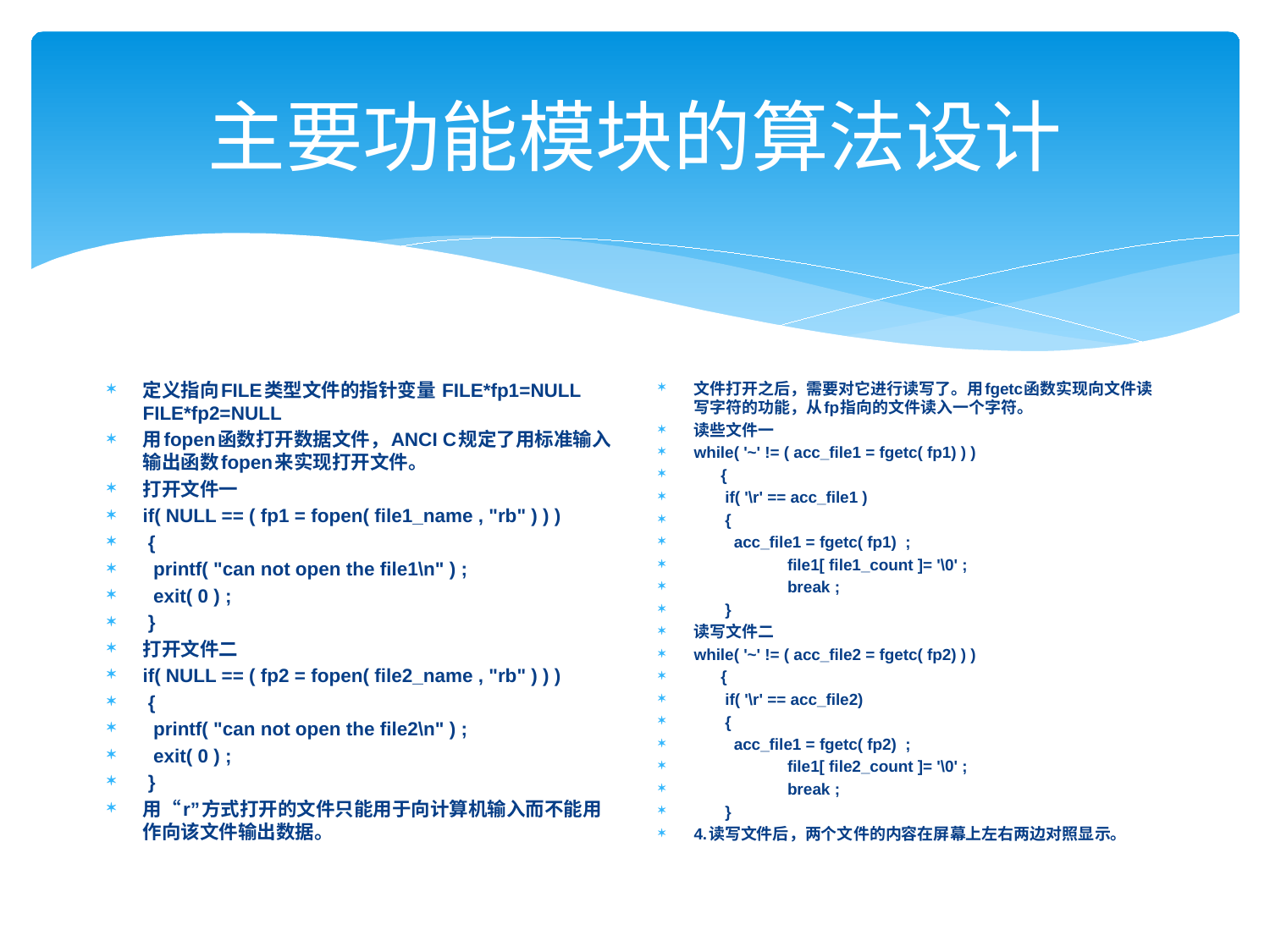

# 主要功能模块的算法设计
定义指向FILE类型文件的指针变量 FILE*fp1=NULL     FILE*fp2=NULL
用fopen函数打开数据文件，ANCI C规定了用标准输入输出函数fopen来实现打开文件。
打开文件一
if( NULL == ( fp1 = fopen( file1_name , "rb" ) ) )
 {
  printf( "can not open the file1\n" ) ;
  exit( 0 ) ;
 }
打开文件二
if( NULL == ( fp2 = fopen( file2_name , "rb" ) ) )
 {
  printf( "can not open the file2\n" ) ;
  exit( 0 ) ;
 }
用“r”方式打开的文件只能用于向计算机输入而不能用作向该文件输出数据。
文件打开之后，需要对它进行读写了。用fgetc函数实现向文件读写字符的功能，从fp指向的文件读入一个字符。
读些文件一
while( '~' != ( acc_file1 = fgetc( fp1) ) )
      {
       if( '\r' == acc_file1 )
       {
         acc_file1 = fgetc( fp1)  ;
                     file1[ file1_count ]= '\0' ;
                     break ;
       }
读写文件二
while( '~' != ( acc_file2 = fgetc( fp2) ) )
      {
       if( '\r' == acc_file2)
       {
         acc_file1 = fgetc( fp2)  ;
                     file1[ file2_count ]= '\0' ;
                     break ;
       }
4.读写文件后，两个文件的内容在屏幕上左右两边对照显示。